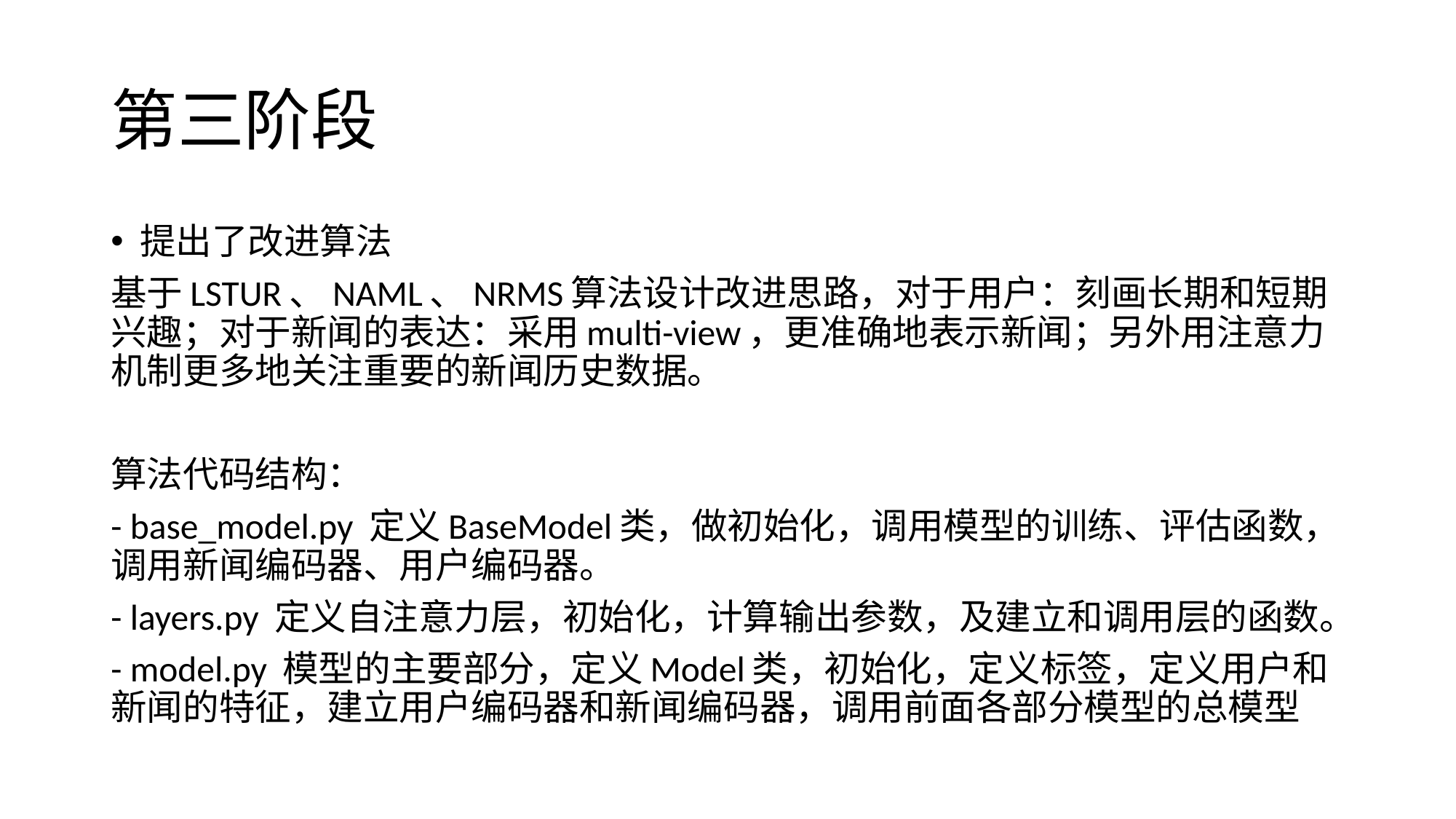

# 第三阶段
提出了改进算法
基于LSTUR、NAML、NRMS算法设计改进思路，对于用户：刻画长期和短期兴趣；对于新闻的表达：采用multi-view，更准确地表示新闻；另外用注意力机制更多地关注重要的新闻历史数据。

算法代码结构：
- base_model.py 定义BaseModel类，做初始化，调用模型的训练、评估函数，调用新闻编码器、用户编码器。
- layers.py 定义自注意力层，初始化，计算输出参数，及建立和调用层的函数。
- model.py 模型的主要部分，定义Model类，初始化，定义标签，定义用户和新闻的特征，建立用户编码器和新闻编码器，调用前面各部分模型的总模型